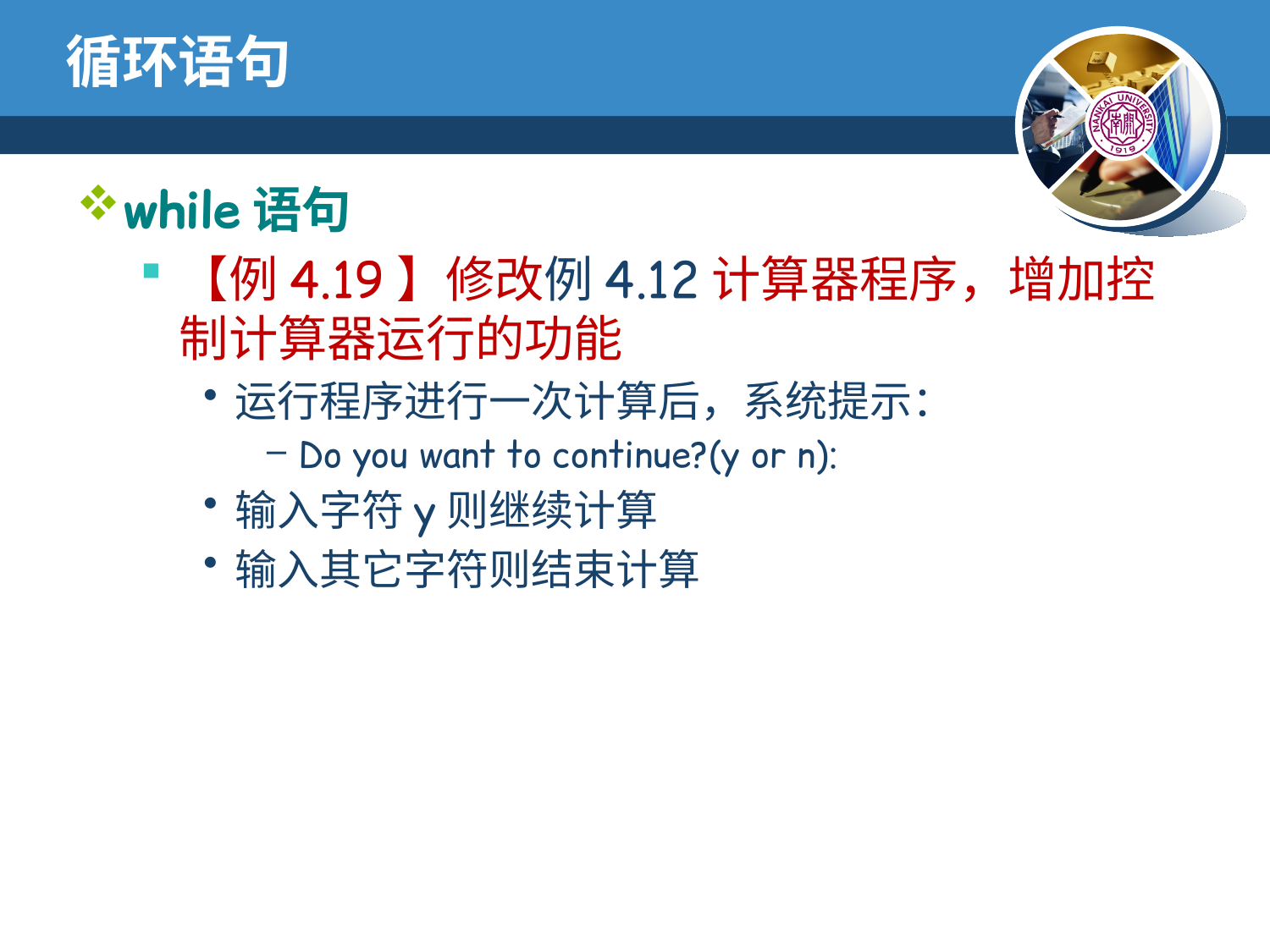

# 循环语句
while语句
【例4.19】修改例4.12计算器程序，增加控制计算器运行的功能
运行程序进行一次计算后，系统提示：
Do you want to continue?(y or n):
输入字符y则继续计算
输入其它字符则结束计算